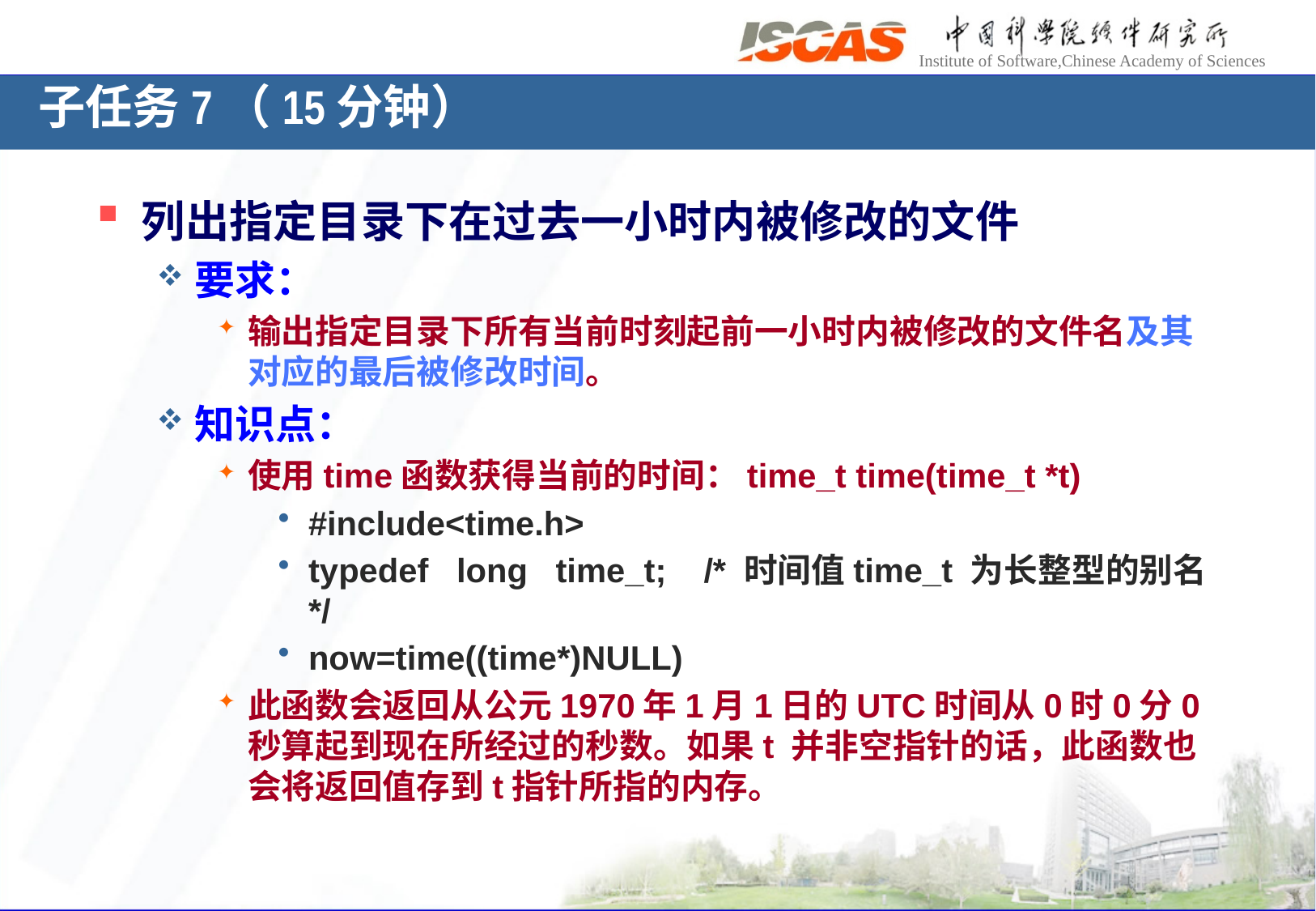

子任务7（15分钟）
列出指定目录下在过去一小时内被修改的文件
要求：
输出指定目录下所有当前时刻起前一小时内被修改的文件名及其对应的最后被修改时间。
知识点：
使用time函数获得当前的时间：time_t time(time_t *t)
#include<time.h>
typedef   long   time_t;    /* 时间值time_t 为长整型的别名*/
now=time((time*)NULL)
此函数会返回从公元1970年1月1日的UTC时间从0时0分0秒算起到现在所经过的秒数。如果t 并非空指针的话，此函数也会将返回值存到t指针所指的内存。